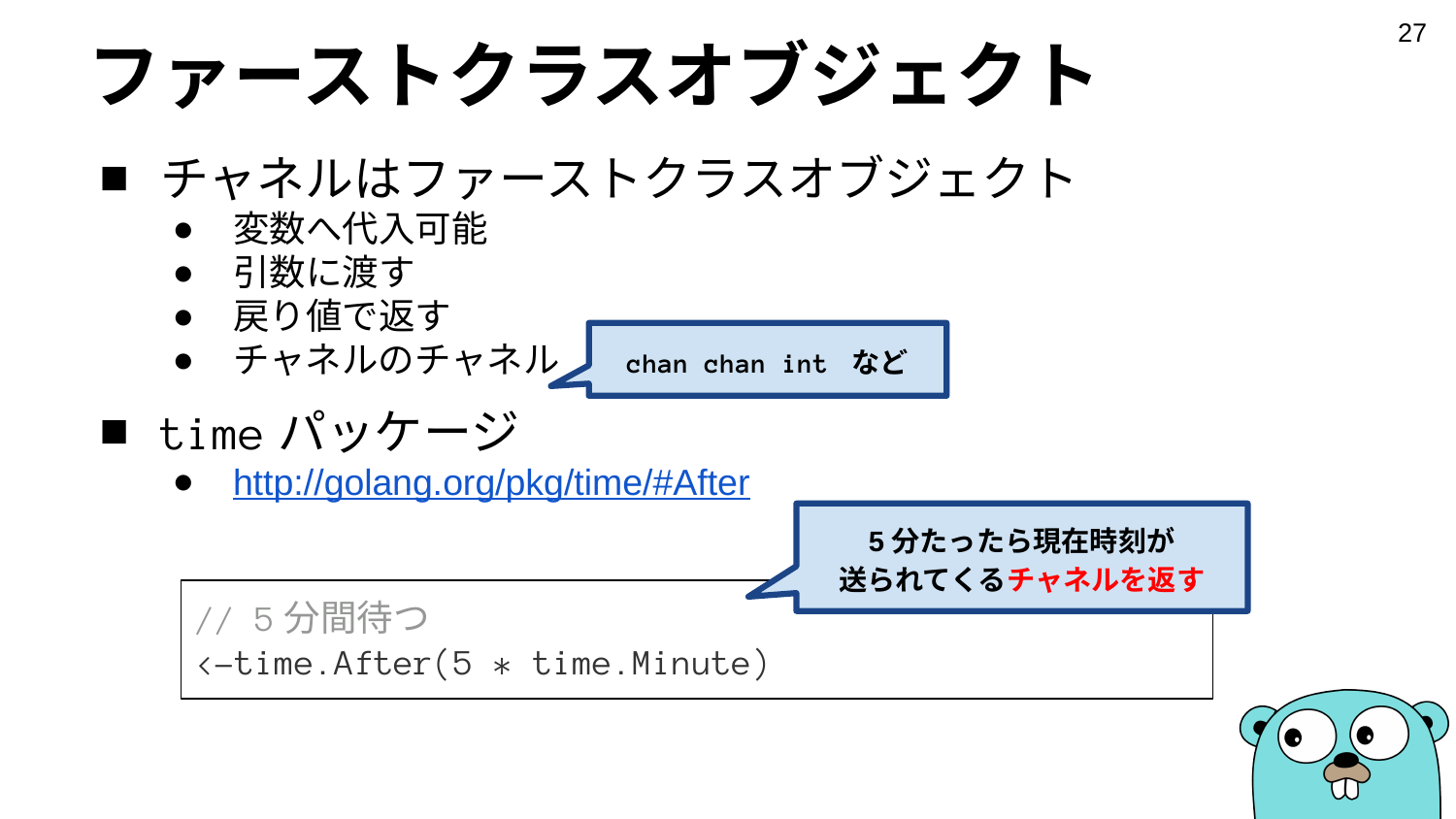

27
# ファーストクラスオブジェクト
チャネルはファーストクラスオブジェクト
変数へ代入可能
引数に渡す
戻り値で返す
チャネルのチャネル
timeパッケージ
http://golang.org/pkg/time/#After
chan chan int など
5分たったら現在時刻が
送られてくるチャネルを返す
// 5分間待つ
<-time.After(5 * time.Minute)